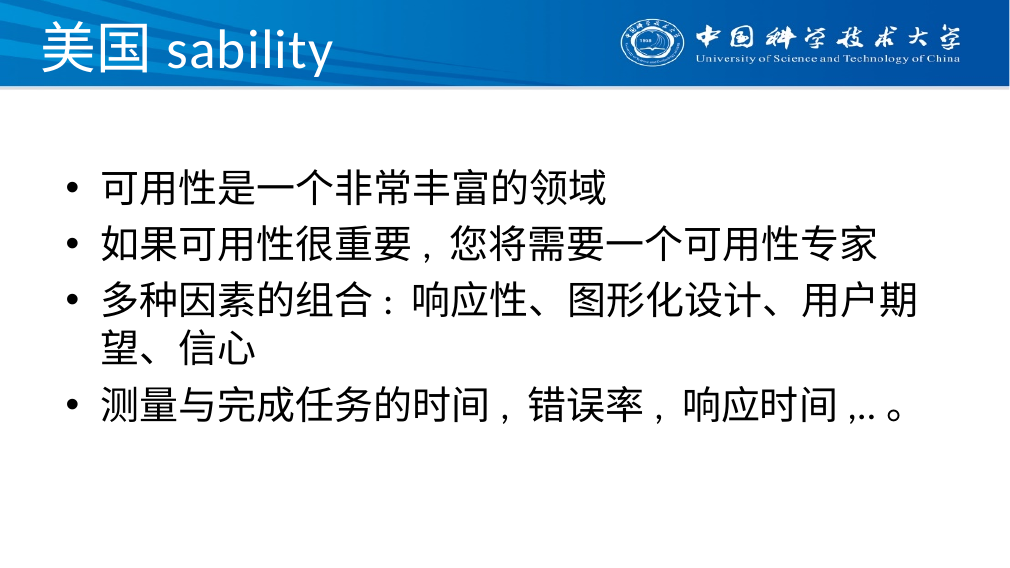

# 美国sability
可用性是一个非常丰富的领域
如果可用性很重要, 您将需要一个可用性专家
多种因素的组合: 响应性、图形化设计、用户期望、信心
测量与完成任务的时间, 错误率, 响应时间,..。